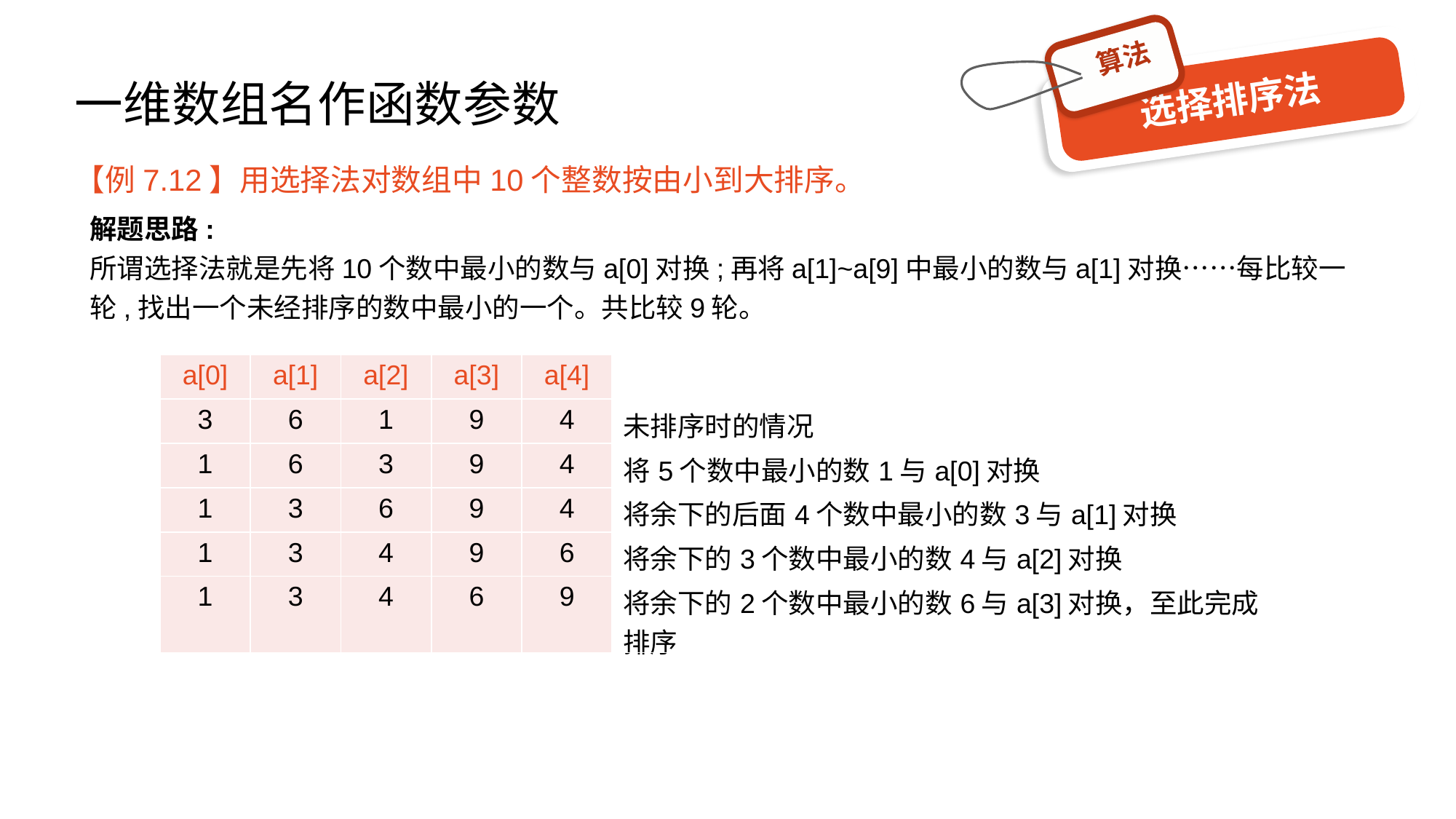

# 一维数组名作函数参数

算法

选择排序法

【例7.12】用选择法对数组中10个整数按由小到大排序。
解题思路:
所谓选择法就是先将10个数中最小的数与a[0]对换;再将a[1]~a[9]中最小的数与a[1]对换……每比较一轮,找出一个未经排序的数中最小的一个。共比较9轮。
| a[0] | a[1] | a[2] | a[3] | a[4] |  |
| --- | --- | --- | --- | --- | --- |
| 3 | 6 | 1 | 9 | 4 | 未排序时的情况 |
| 1 | 6 | 3 | 9 | 4 | 将5个数中最小的数1与a[0]对换 |
| 1 | 3 | 6 | 9 | 4 | 将余下的后面4个数中最小的数3与a[1]对换 |
| 1 | 3 | 4 | 9 | 6 | 将余下的3个数中最小的数4与a[2]对换 |
| 1 | 3 | 4 | 6 | 9 | 将余下的2个数中最小的数6与a[3]对换，至此完成排序 |